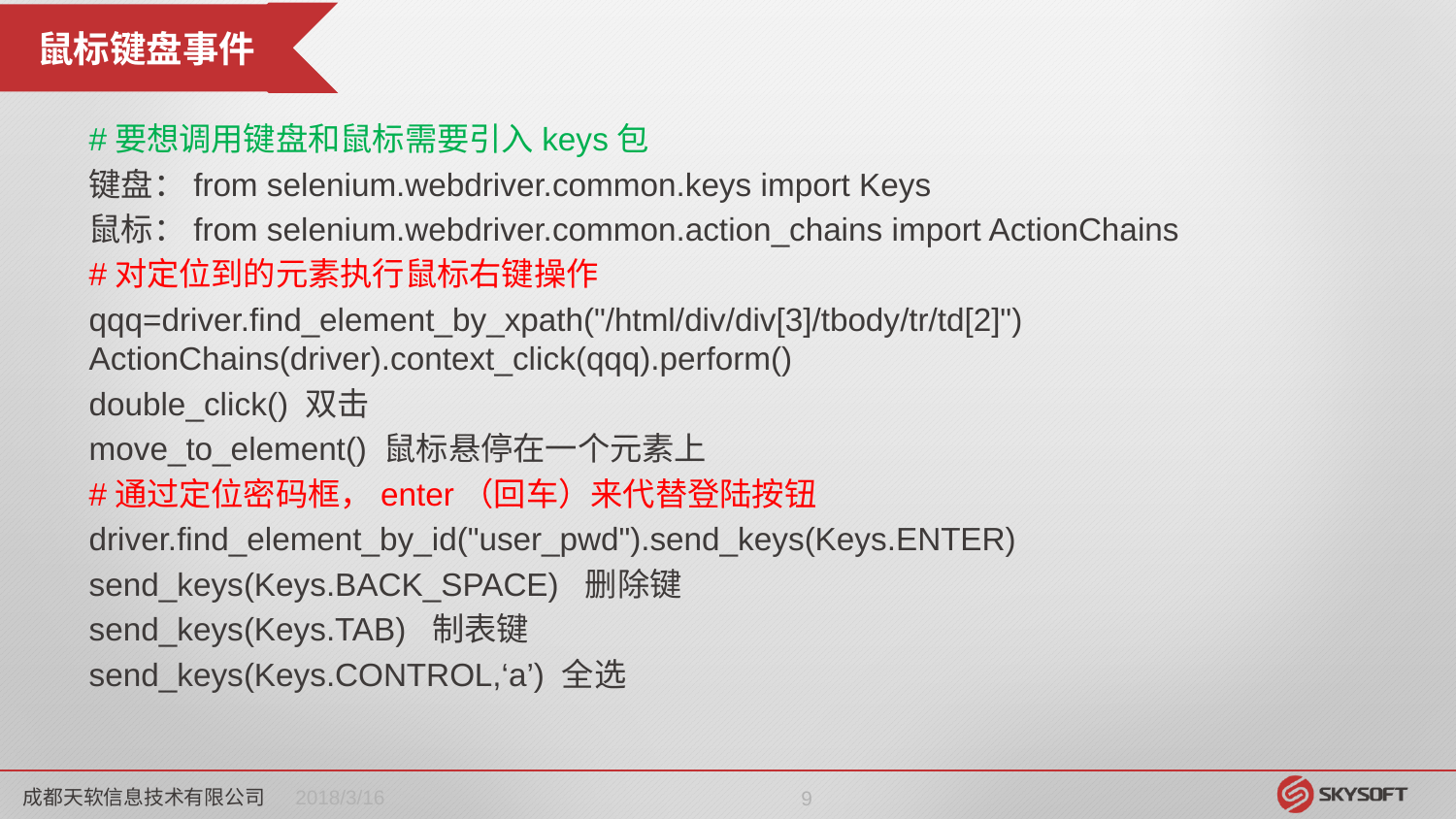

鼠标键盘事件

#要想调用键盘和鼠标需要引入keys包
键盘：from selenium.webdriver.common.keys import Keys
鼠标：from selenium.webdriver.common.action_chains import ActionChains
#对定位到的元素执行鼠标右键操作
qqq=driver.find_element_by_xpath("/html/div/div[3]/tbody/tr/td[2]") ActionChains(driver).context_click(qqq).perform()
double_click() 双击
move_to_element() 鼠标悬停在一个元素上
#通过定位密码框，enter（回车）来代替登陆按钮
driver.find_element_by_id("user_pwd").send_keys(Keys.ENTER)
send_keys(Keys.BACK_SPACE)  删除键
send_keys(Keys.TAB)  制表键
send_keys(Keys.CONTROL,‘a’) 全选

成都天软信息技术有限公司
2018/3/16
9